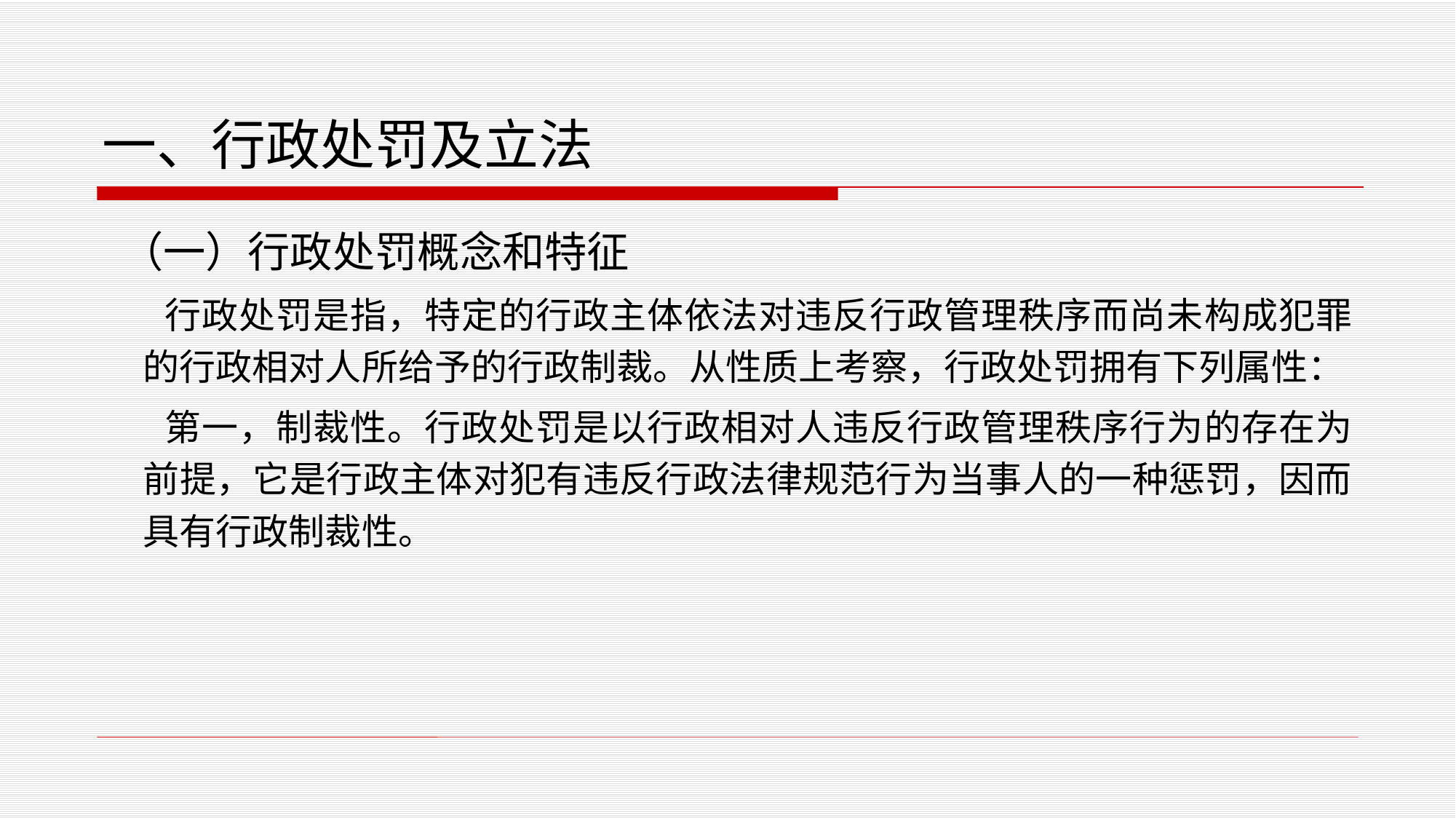

# 一、行政处罚及立法
 （一）行政处罚概念和特征
      行政处罚是指，特定的行政主体依法对违反行政管理秩序而尚未构成犯罪的行政相对人所给予的行政制裁。从性质上考察，行政处罚拥有下列属性：
      第一，制裁性。行政处罚是以行政相对人违反行政管理秩序行为的存在为前提，它是行政主体对犯有违反行政法律规范行为当事人的一种惩罚，因而具有行政制裁性。